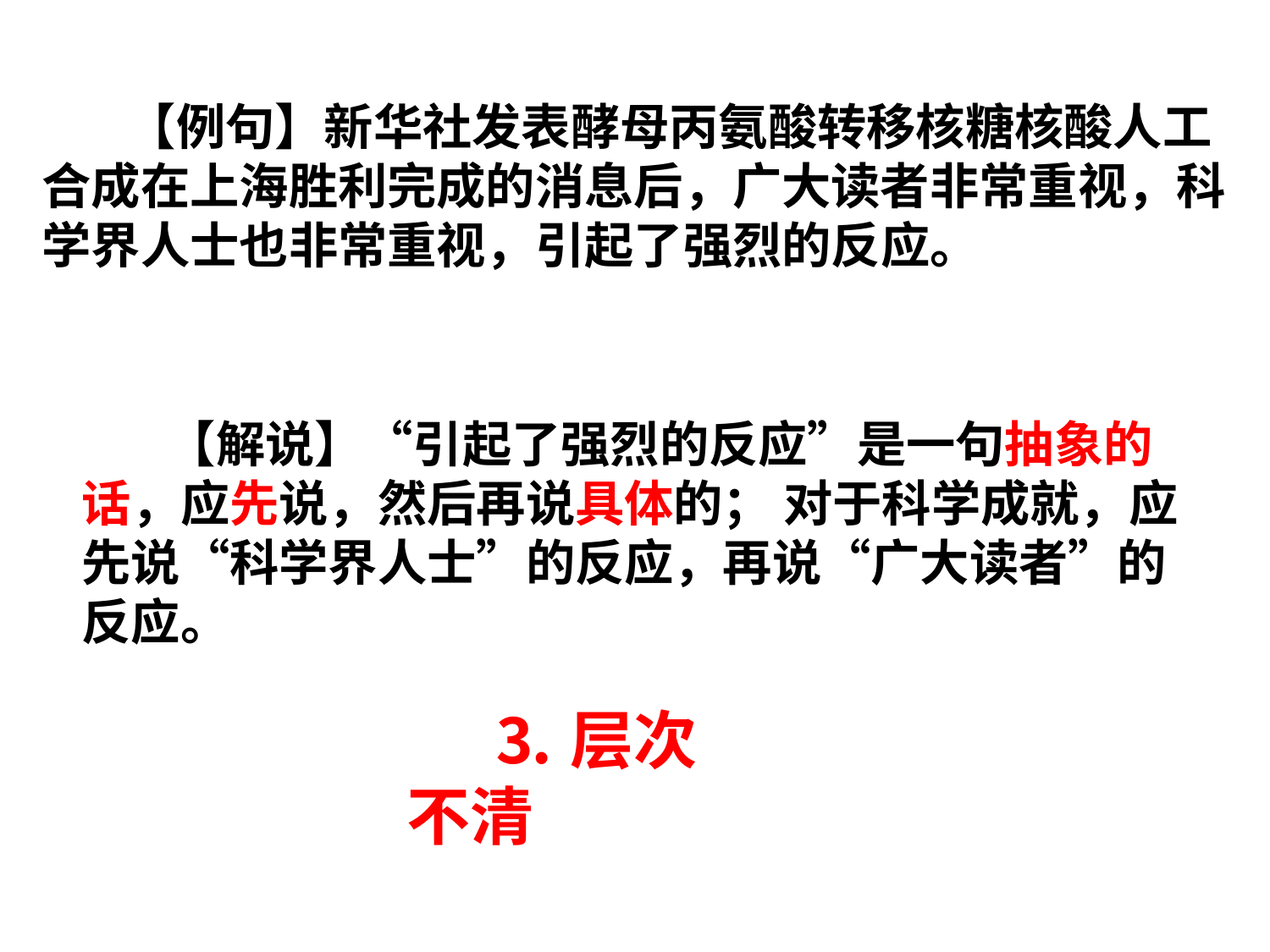

【例句】新华社发表酵母丙氨酸转移核糖核酸人工合成在上海胜利完成的消息后，广大读者非常重视，科学界人士也非常重视，引起了强烈的反应。
【解说】“引起了强烈的反应”是一句抽象的话，应先说，然后再说具体的； 对于科学成就，应先说“科学界人士”的反应，再说“广大读者”的反应。
⒊层次不清